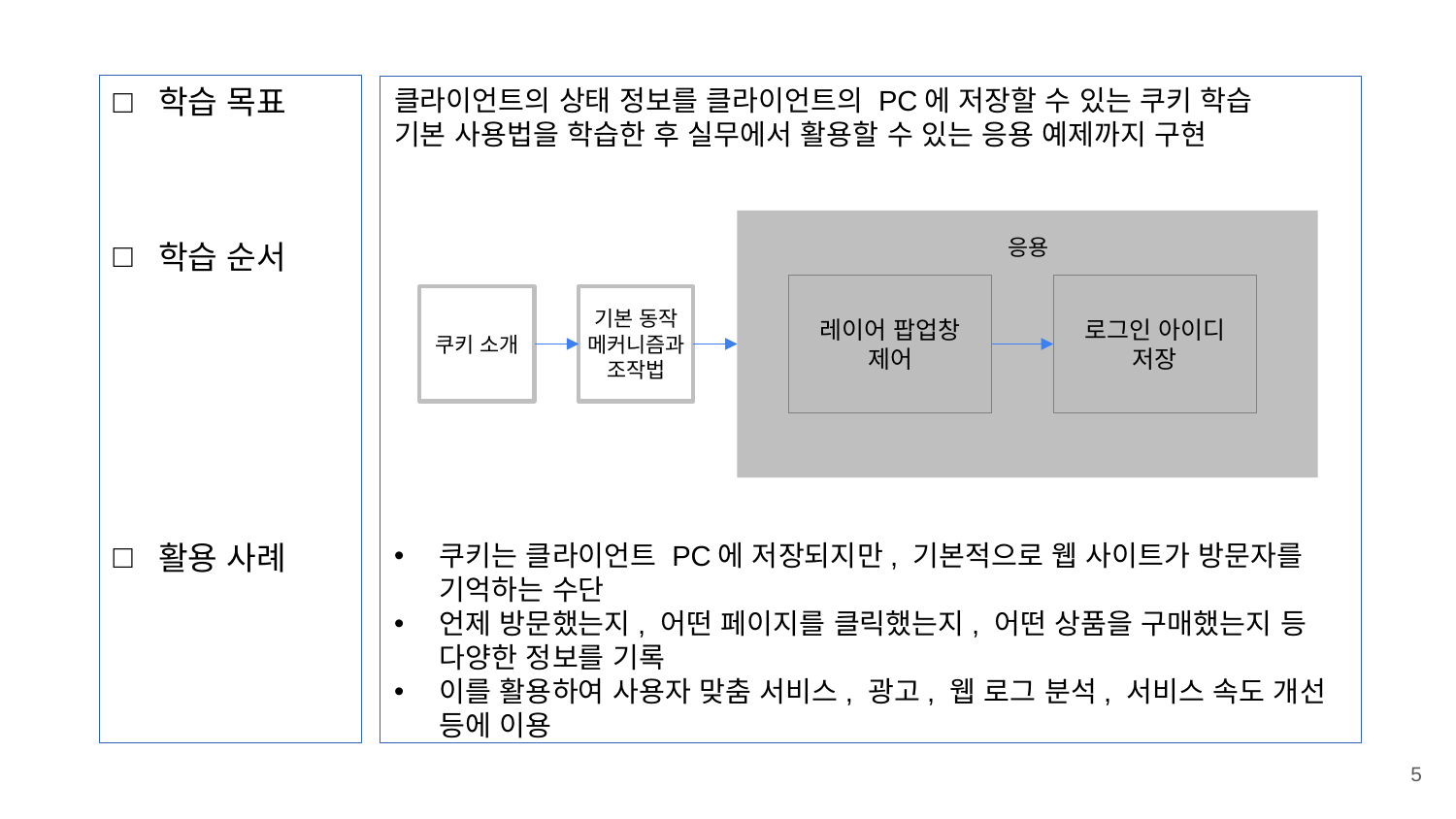

학습 목표

학습 순서

활용 사례
클라이언트의 상태 정보를 클라이언트의 PC에 저장할 수 있는 쿠키 학습
기본 사용법을 학습한 후 실무에서 활용할 수 있는 응용 예제까지 구현

쿠키는 클라이언트 PC에 저장되지만, 기본적으로 웹 사이트가 방문자를 기억하는 수단
언제 방문했는지, 어떤 페이지를 클릭했는지, 어떤 상품을 구매했는지 등 다양한 정보를 기록
이를 활용하여 사용자 맞춤 서비스, 광고, 웹 로그 분석, 서비스 속도 개선 등에 이용
응용
레이어 팝업창
제어
로그인 아이디
저장
쿠키 소개
기본 동작
메커니즘과
조작법
5